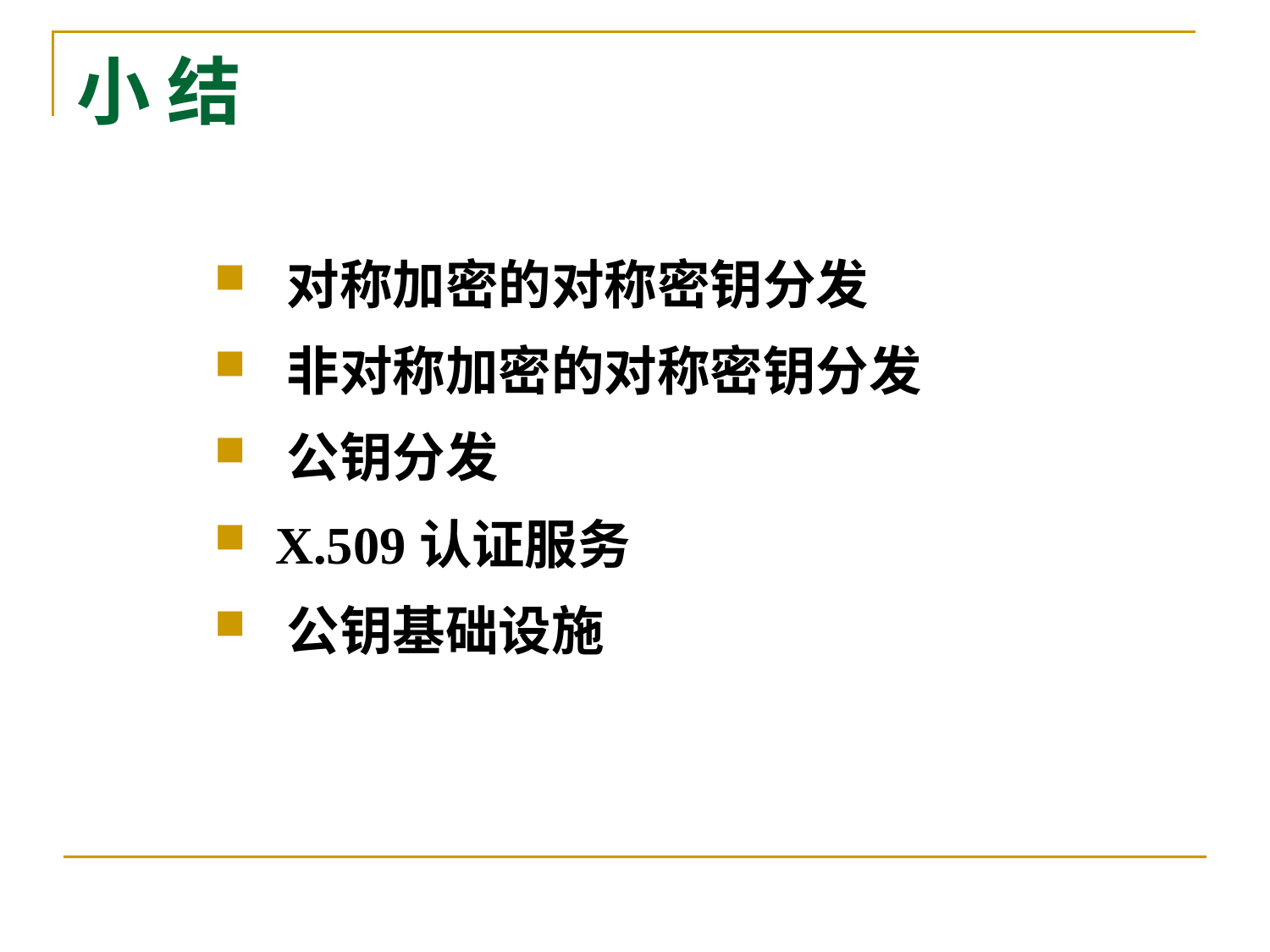

# 小 结
 对称加密的对称密钥分发
 非对称加密的对称密钥分发
 公钥分发
 X.509认证服务
 公钥基础设施

72